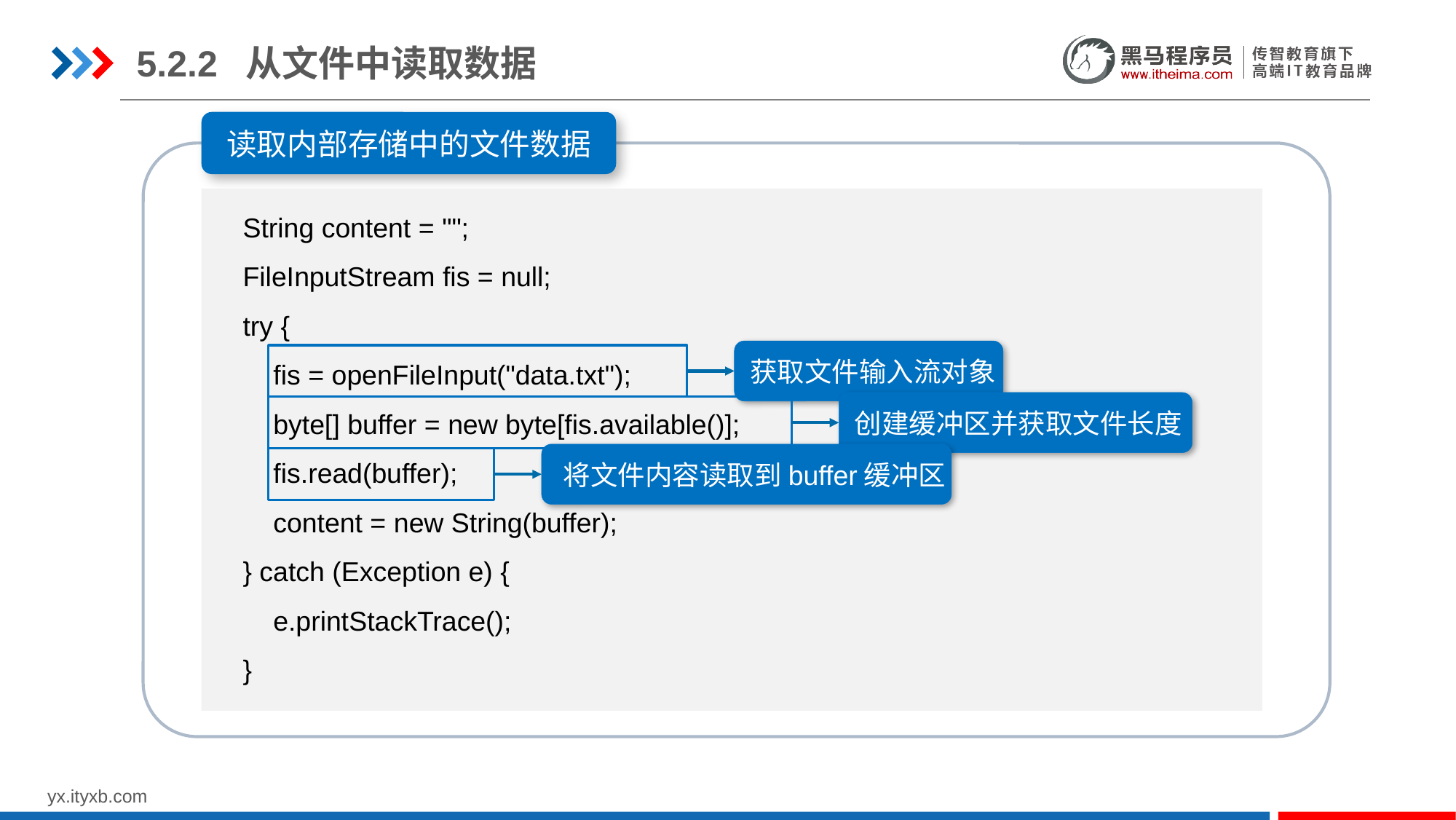

5.2.2	从文件中读取数据
读取内部存储中的文件数据

    String content = "";
    FileInputStream fis = null;
    try {
        fis = openFileInput("data.txt");
        byte[] buffer = new byte[fis.available()];
        fis.read(buffer);
        content = new String(buffer);
    } catch (Exception e) {
        e.printStackTrace();
    }

 获取文件输入流对象

 创建缓冲区并获取文件长度

  将文件内容读取到buffer缓冲区